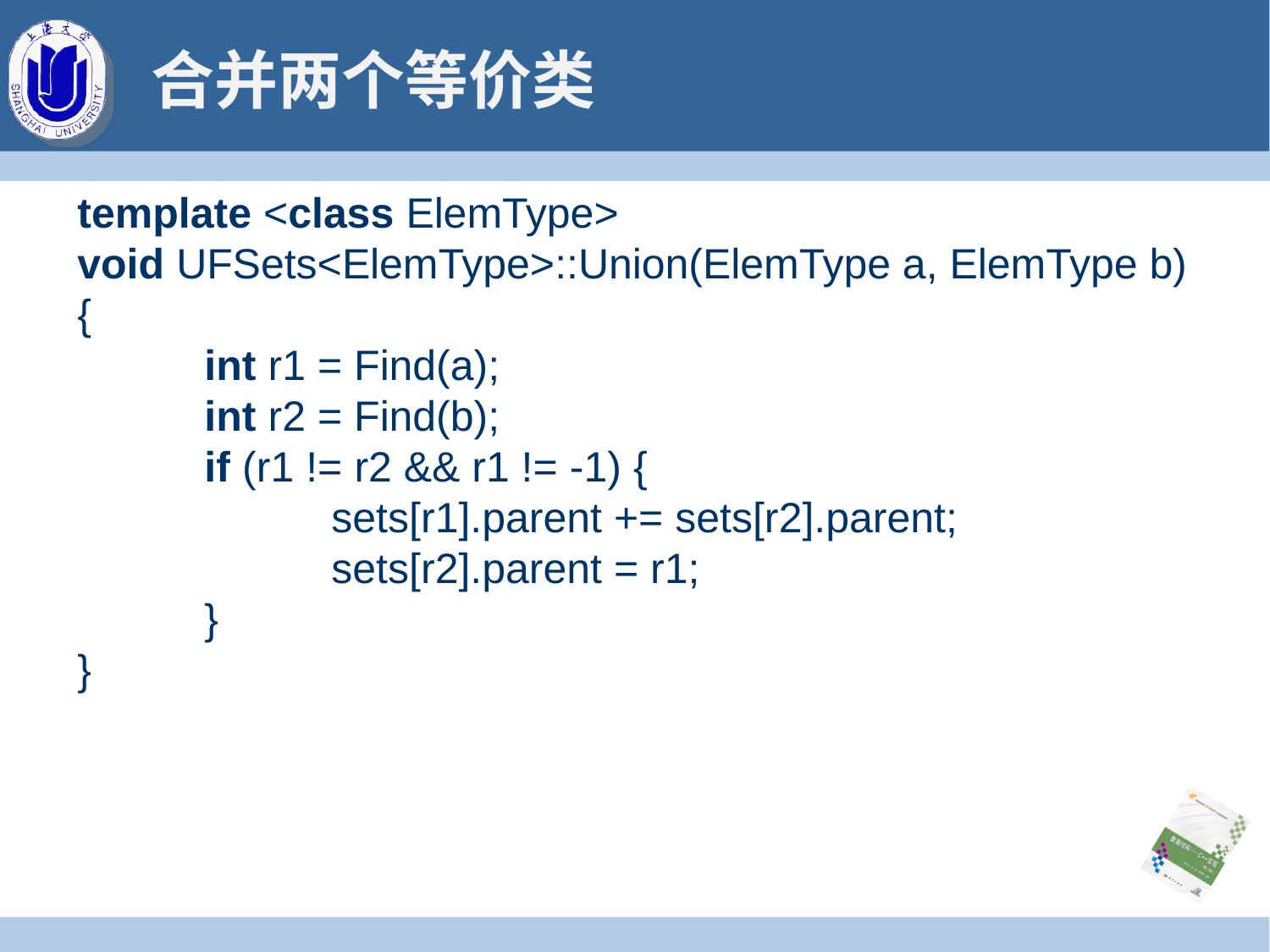

# 合并两个等价类
template <class ElemType>
void UFSets<ElemType>::Union(ElemType a, ElemType b)
{
	int r1 = Find(a);
	int r2 = Find(b);
	if (r1 != r2 && r1 != -1) {
   		sets[r1].parent += sets[r2].parent;
		sets[r2].parent = r1;
	}
}